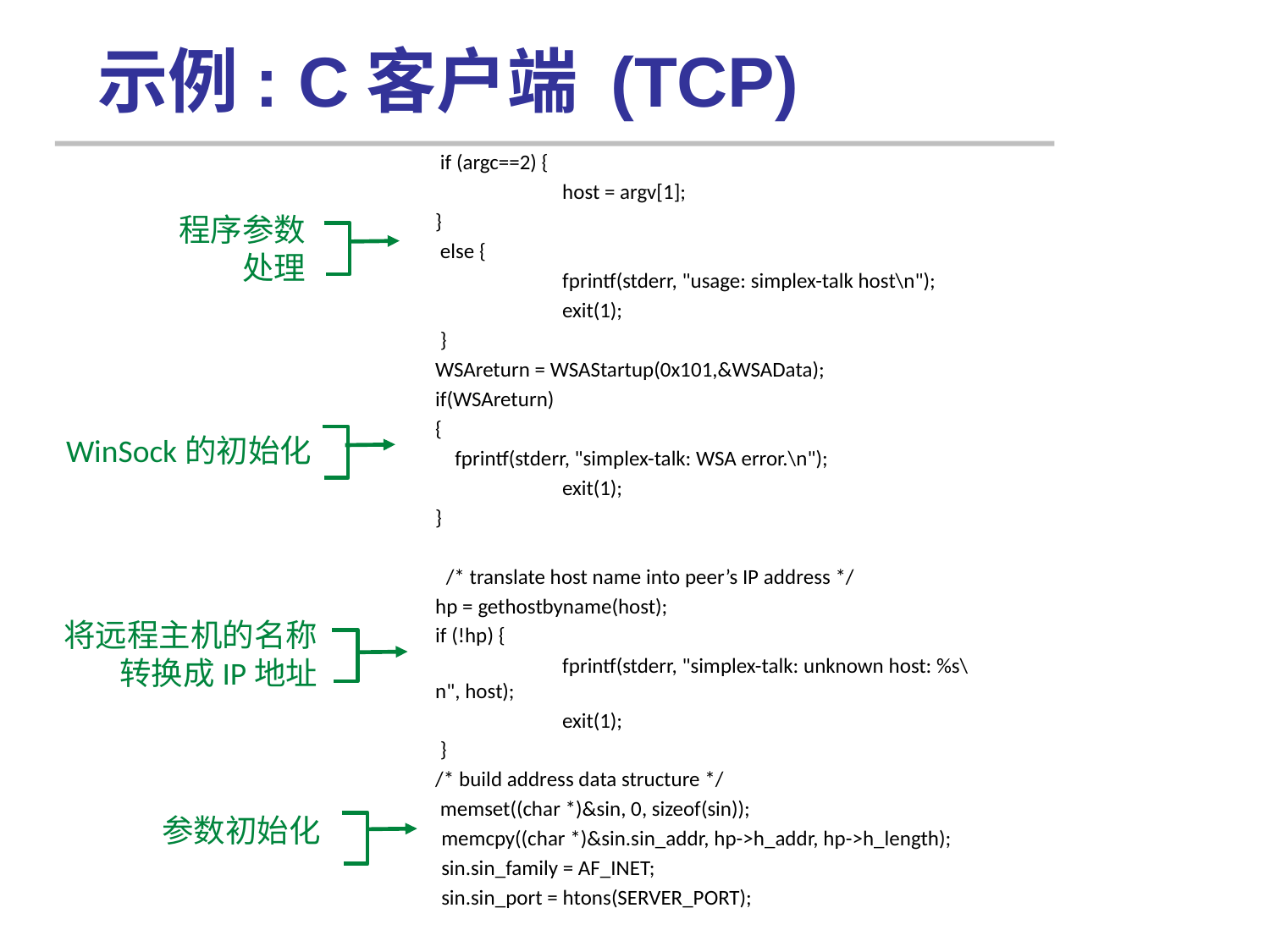

# 示例: C客户端 (TCP)
	 if (argc==2) {
		host = argv[1];
    	}
   	 else {
		fprintf(stderr, "usage: simplex-talk host\n");
		exit(1);
   	 }
	WSAreturn = WSAStartup(0x101,&WSAData);
	if(WSAreturn)
	{
	    fprintf(stderr, "simplex-talk: WSA error.\n");
		exit(1);
	}

            /* translate host name into peer’s IP address */
	hp = gethostbyname(host);
	if (!hp) {
		fprintf(stderr, "simplex-talk: unknown host: %s\n", host);
		exit(1);
	 }
	/* build address data structure */
	 memset((char *)&sin, 0, sizeof(sin));
           memcpy((char *)&sin.sin_addr, hp->h_addr, hp->h_length);
           sin.sin_family = AF_INET;
           sin.sin_port = htons(SERVER_PORT);

程序参数处理

WinSock的初始化

将远程主机的名称
转换成IP地址

参数初始化

18